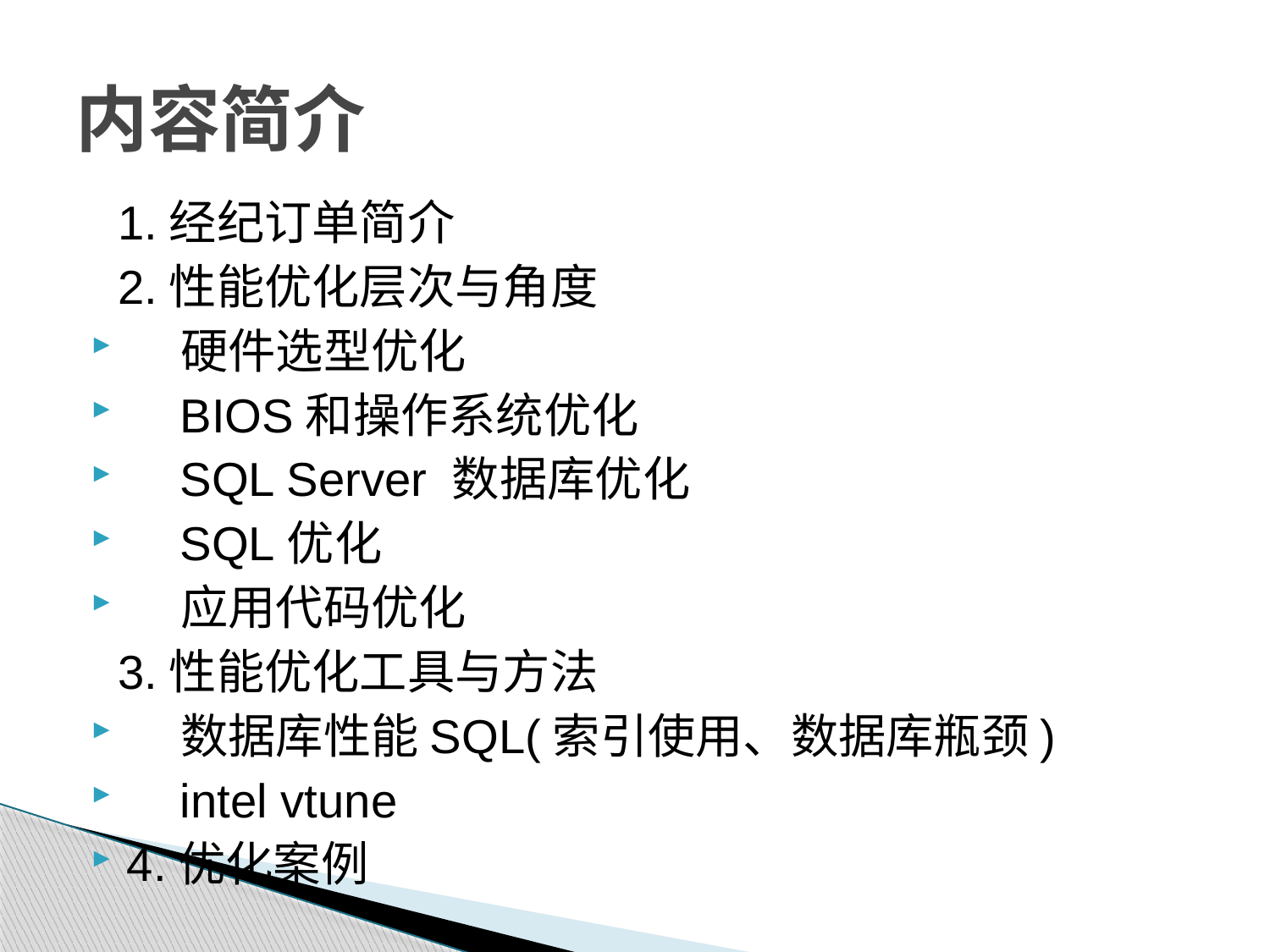

# 内容简介
  1.经纪订单简介
  2.性能优化层次与角度
    硬件选型优化
    BIOS和操作系统优化
    SQL Server 数据库优化
    SQL优化
    应用代码优化
  3.性能优化工具与方法
    数据库性能SQL(索引使用、数据库瓶颈)
    intel vtune
4.优化案例